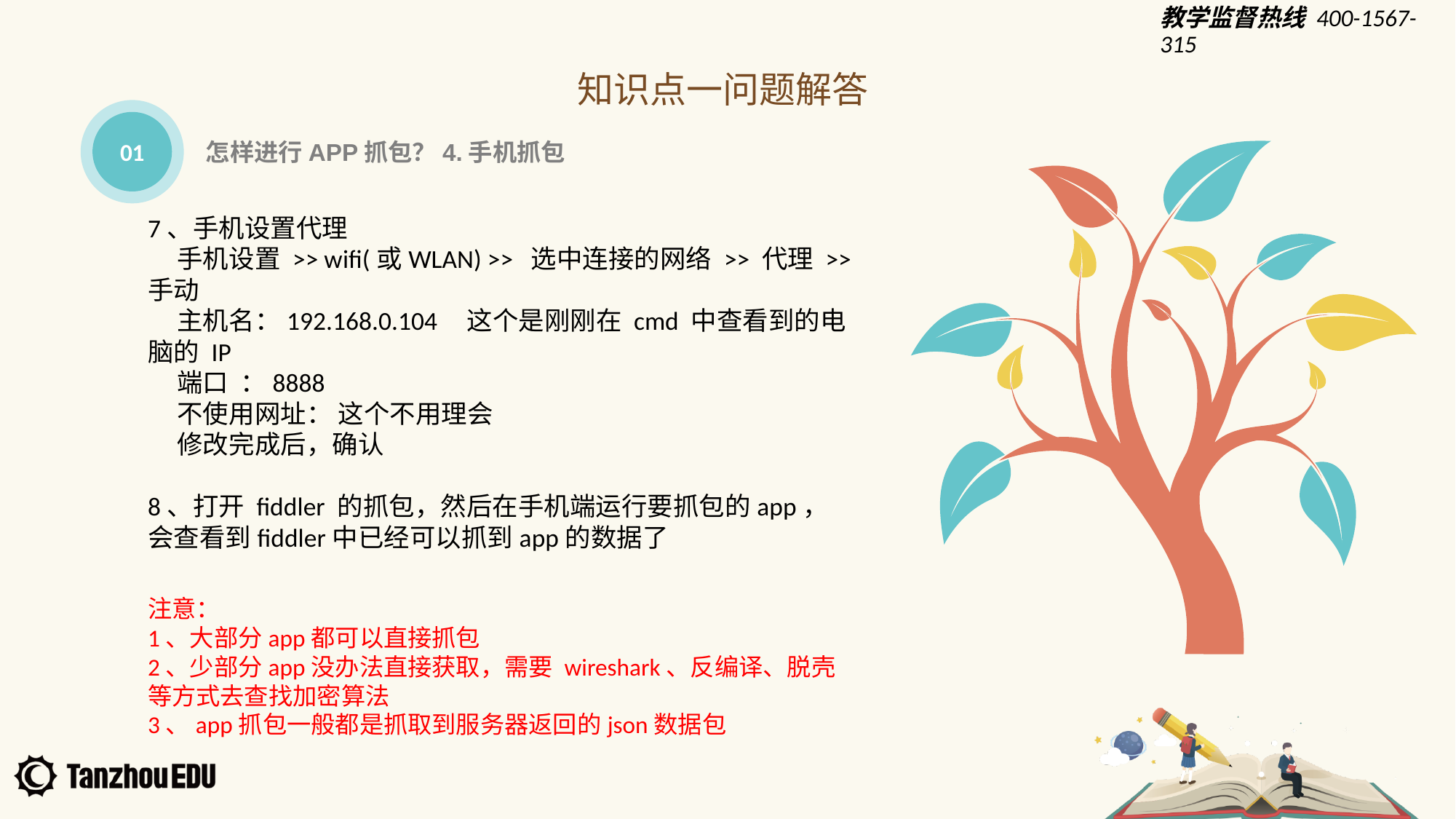

知识点一问题解答

01
怎样进行APP抓包？4.手机抓包

7、手机设置代理
    手机设置 >> wifi(或WLAN) >>  选中连接的网络 >> 代理 >> 手动
    主机名：192.168.0.104    这个是刚刚在 cmd 中查看到的电脑的 IP
    端口  ：8888
    不使用网址： 这个不用理会
    修改完成后，确认

8、打开 fiddler 的抓包，然后在手机端运行要抓包的app，会查看到fiddler中已经可以抓到app的数据了

注意：
1、大部分app都可以直接抓包
2、少部分app没办法直接获取，需要 wireshark、反编译、脱壳 等方式去查找加密算法
3、app抓包一般都是抓取到服务器返回的json数据包